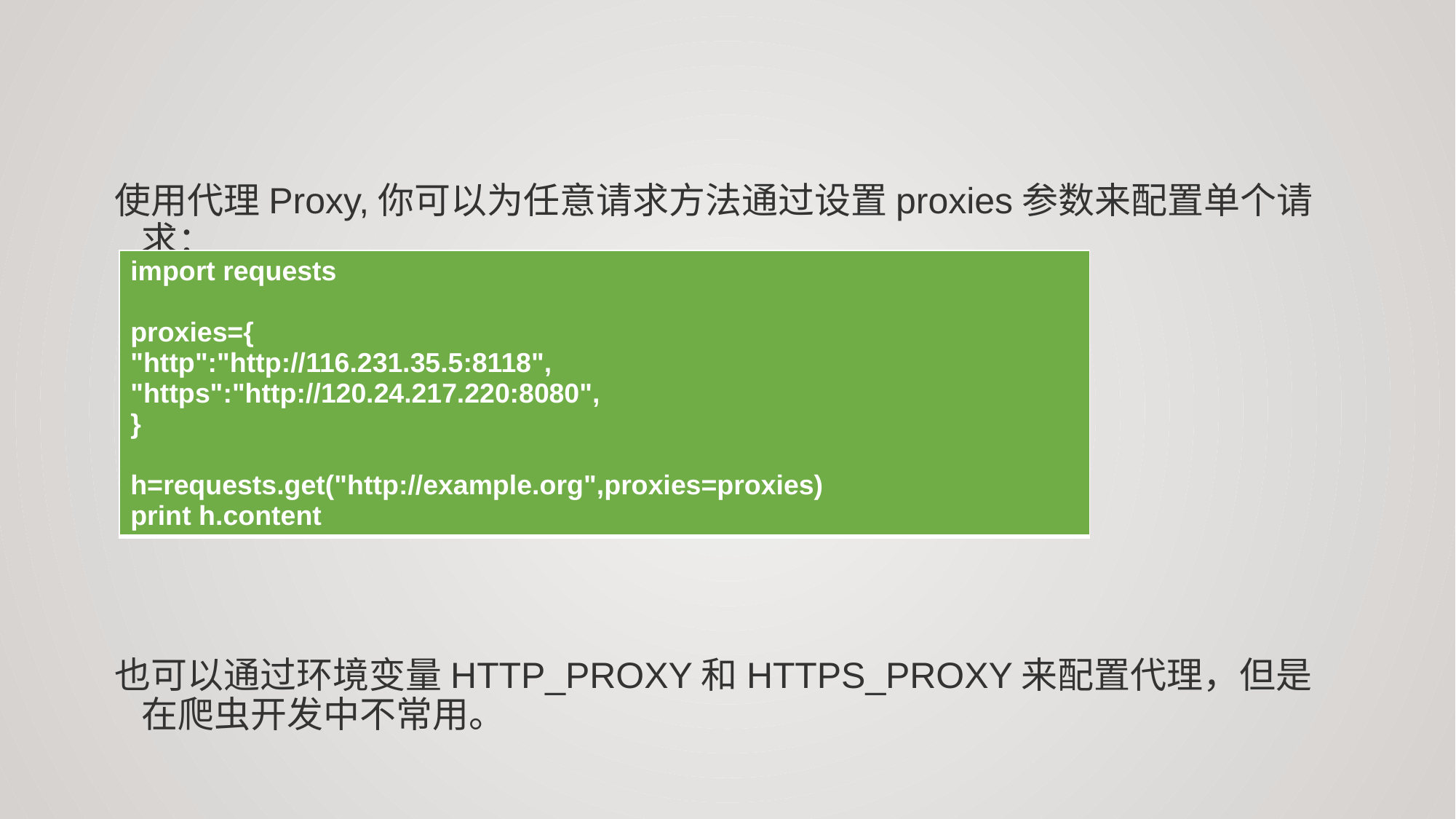

使用代理Proxy,你可以为任意请求方法通过设置proxies参数来配置单个请求：

也可以通过环境变量HTTP_PROXY和HTTPS_PROXY来配置代理，但是在爬虫开发中不常用。
| import requests proxies={ "http":"http://116.231.35.5:8118", "https":"http://120.24.217.220:8080", } h=requests.get("http://example.org",proxies=proxies) print h.content |
| --- |